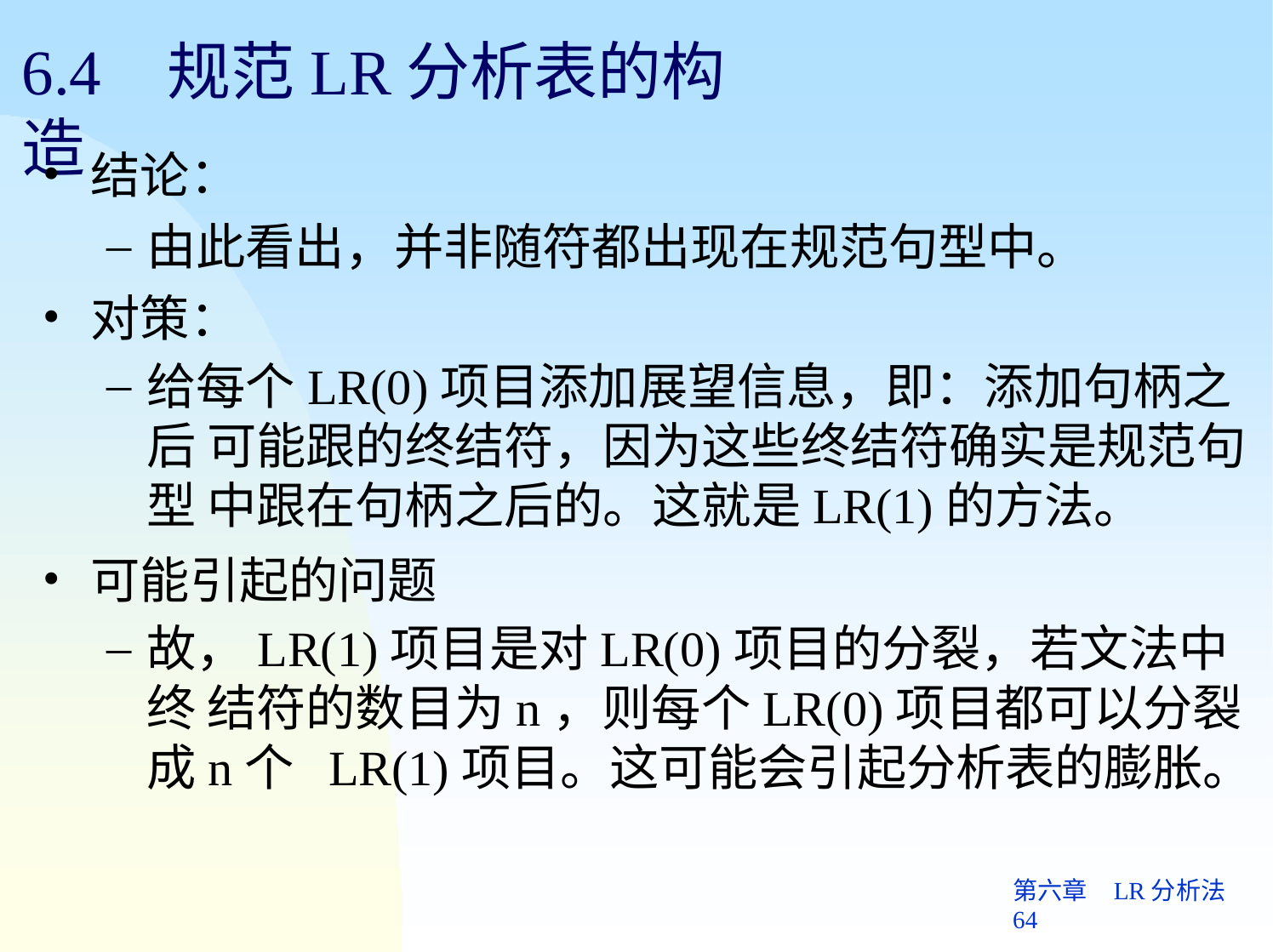

# 6.4	规范LR分析表的构造
结论：
由此看出，并非随符都出现在规范句型中。
对策：
给每个LR(0)项目添加展望信息，即：添加句柄之后 可能跟的终结符，因为这些终结符确实是规范句型 中跟在句柄之后的。这就是LR(1)的方法。
可能引起的问题
故，LR(1)项目是对LR(0)项目的分裂，若文法中终 结符的数目为n，则每个LR(0)项目都可以分裂成n个  LR(1)项目。这可能会引起分析表的膨胀。
第六章	LR分析法 64